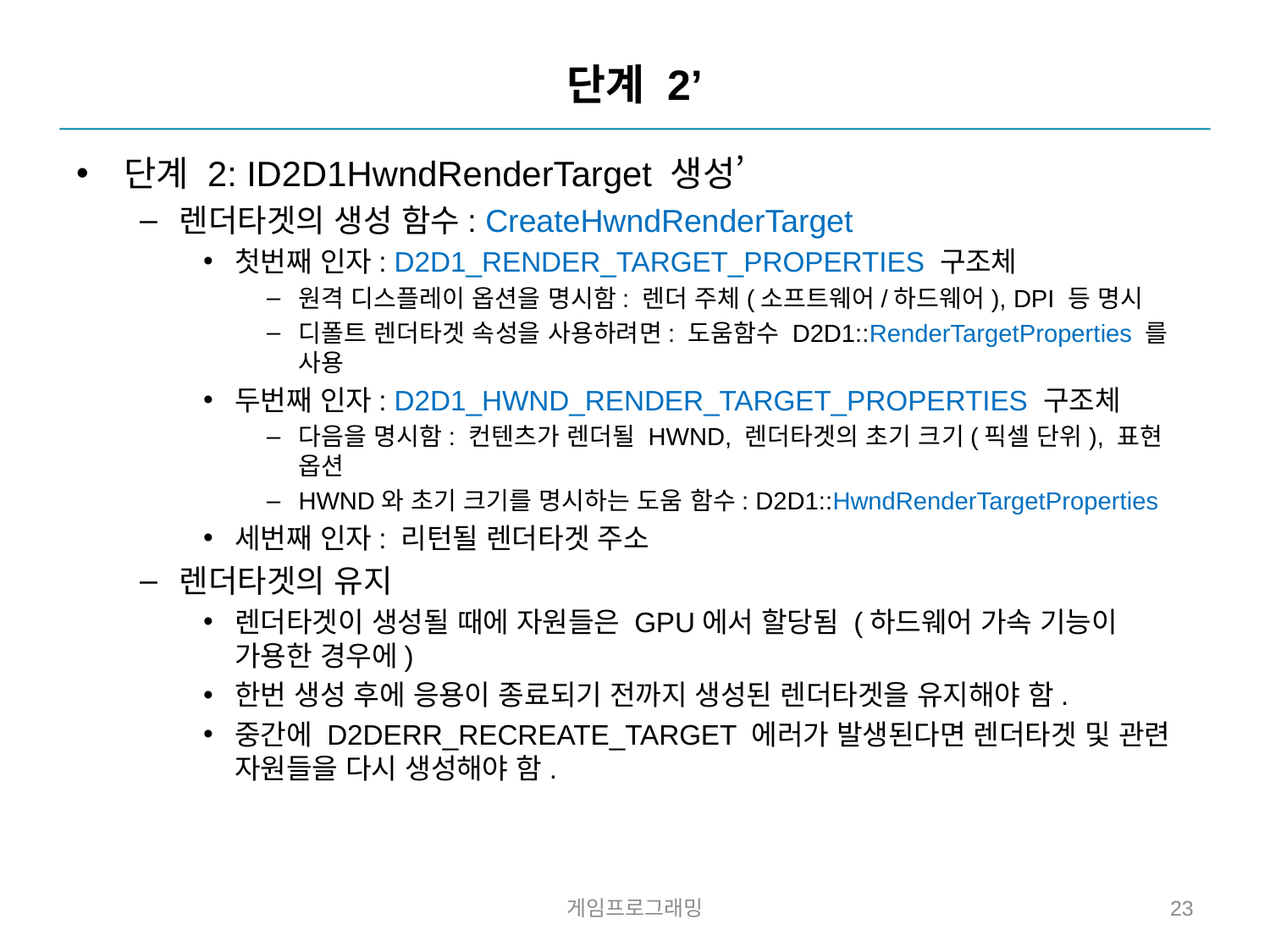

# 단계 2’
단계 2: ID2D1HwndRenderTarget 생성’
렌더타겟의 생성 함수: CreateHwndRenderTarget
첫번째 인자: D2D1_RENDER_TARGET_PROPERTIES 구조체
원격 디스플레이 옵션을 명시함: 렌더 주체(소프트웨어/하드웨어), DPI 등 명시
디폴트 렌더타겟 속성을 사용하려면: 도움함수 D2D1::RenderTargetProperties 를 사용
두번째 인자: D2D1_HWND_RENDER_TARGET_PROPERTIES 구조체
다음을 명시함: 컨텐츠가 렌더될 HWND, 렌더타겟의 초기 크기(픽셀 단위), 표현 옵션
HWND와 초기 크기를 명시하는 도움 함수: D2D1::HwndRenderTargetProperties
세번째 인자: 리턴될 렌더타겟 주소
렌더타겟의 유지
렌더타겟이 생성될 때에 자원들은 GPU에서 할당됨 (하드웨어 가속 기능이 가용한 경우에)
한번 생성 후에 응용이 종료되기 전까지 생성된 렌더타겟을 유지해야 함.
중간에 D2DERR_RECREATE_TARGET 에러가 발생된다면 렌더타겟 및 관련 자원들을 다시 생성해야 함.

게임프로그래밍
23